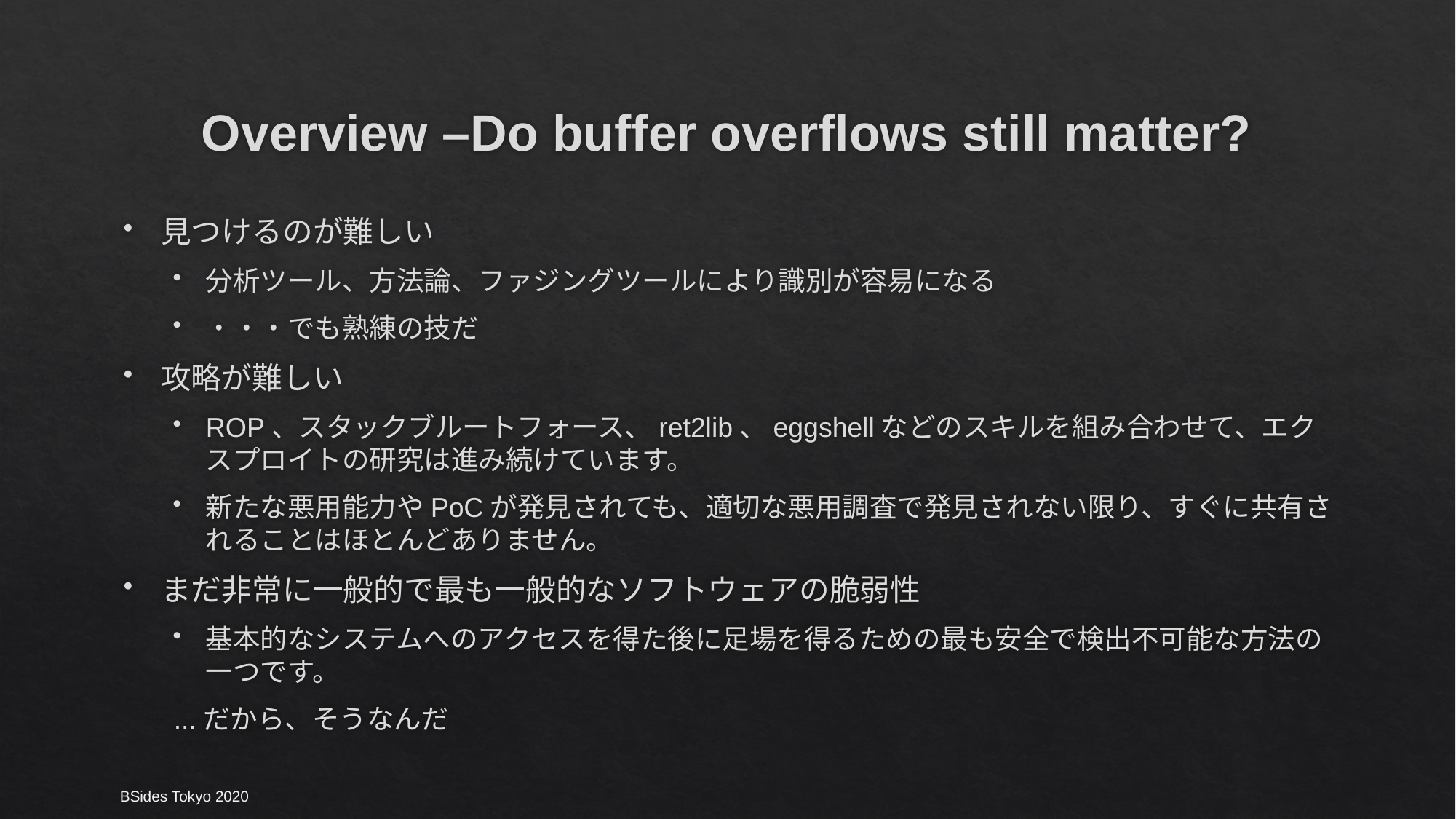

# Overview –Do buffer overflows still matter?
見つけるのが難しい
分析ツール、方法論、ファジングツールにより識別が容易になる
・・・でも熟練の技だ
攻略が難しい
ROP、スタックブルートフォース、ret2lib、eggshellなどのスキルを組み合わせて、エクスプロイトの研究は進み続けています。
新たな悪用能力やPoCが発見されても、適切な悪用調査で発見されない限り、すぐに共有されることはほとんどありません。
まだ非常に一般的で最も一般的なソフトウェアの脆弱性
基本的なシステムへのアクセスを得た後に足場を得るための最も安全で検出不可能な方法の一つです。
...だから、そうなんだ
BSides Tokyo 2020